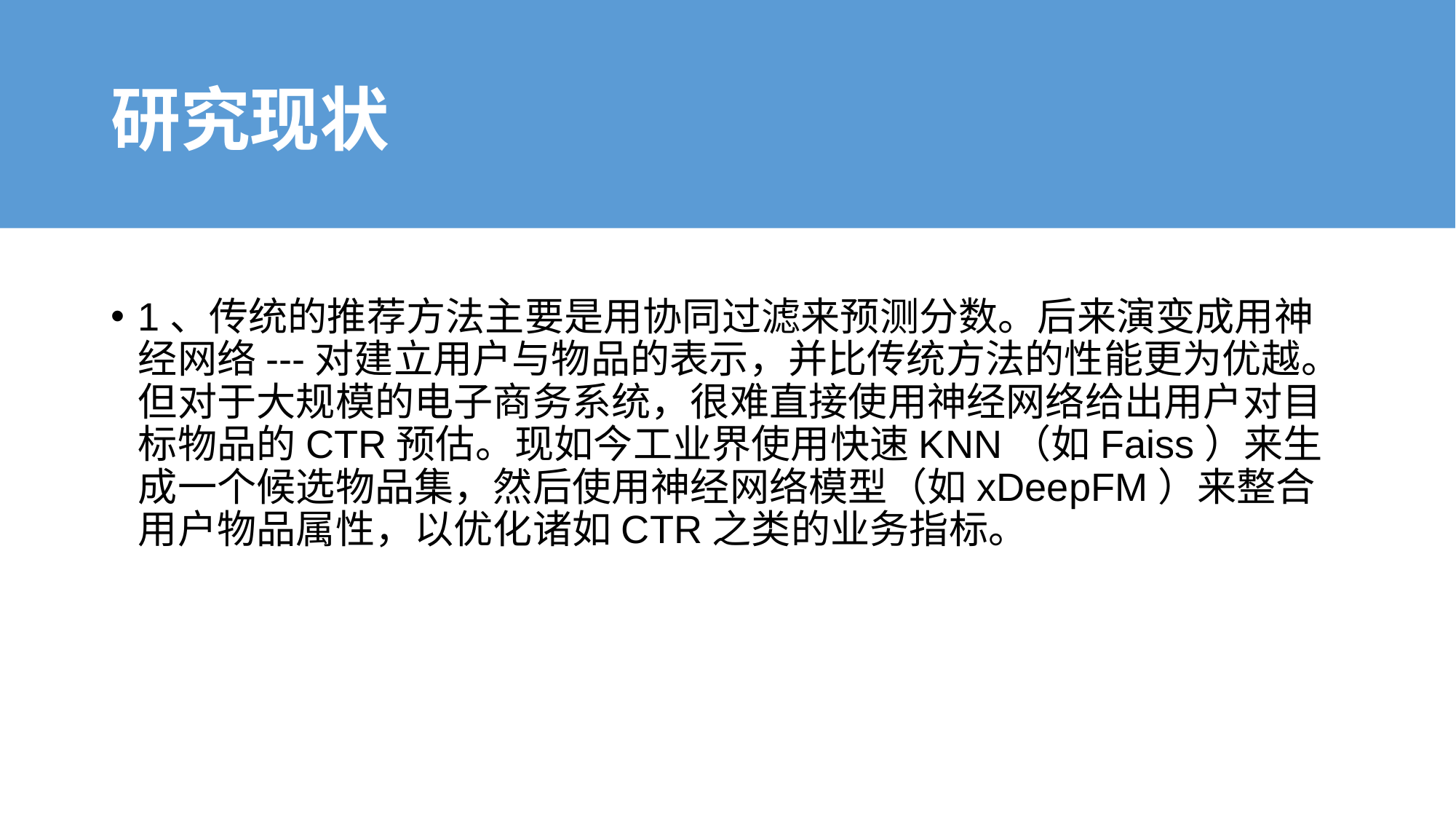

# 研究现状
1、传统的推荐方法主要是用协同过滤来预测分数。后来演变成用神经网络---对建立用户与物品的表示，并比传统方法的性能更为优越。但对于大规模的电子商务系统，很难直接使用神经网络给出用户对目标物品的CTR预估。现如今工业界使用快速KNN（如Faiss）来生成一个候选物品集，然后使用神经网络模型（如xDeepFM）来整合用户物品属性，以优化诸如CTR之类的业务指标。